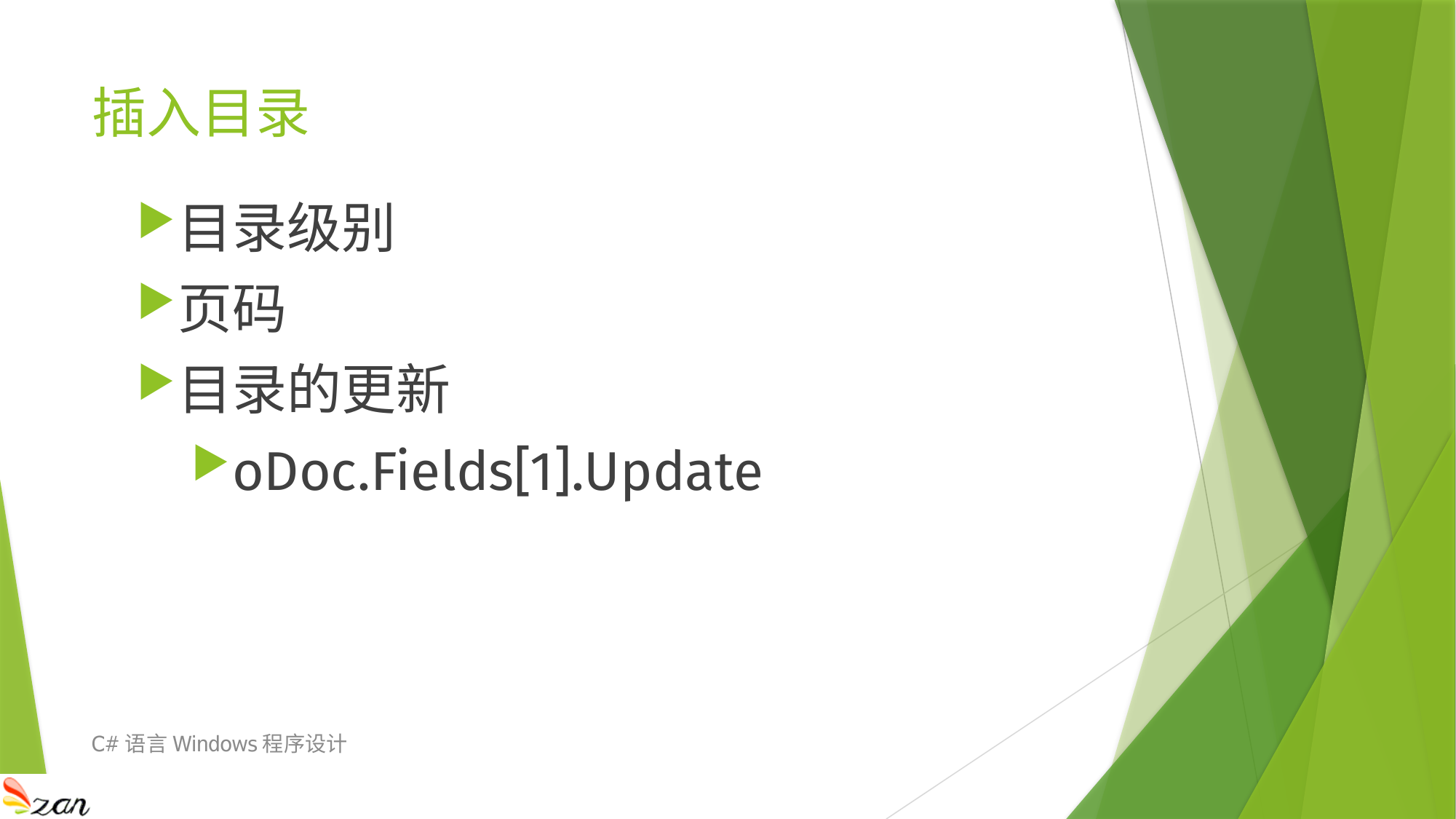

# 插入目录
目录级别
页码
目录的更新
oDoc.Fields[1].Update
C#语言Windows程序设计